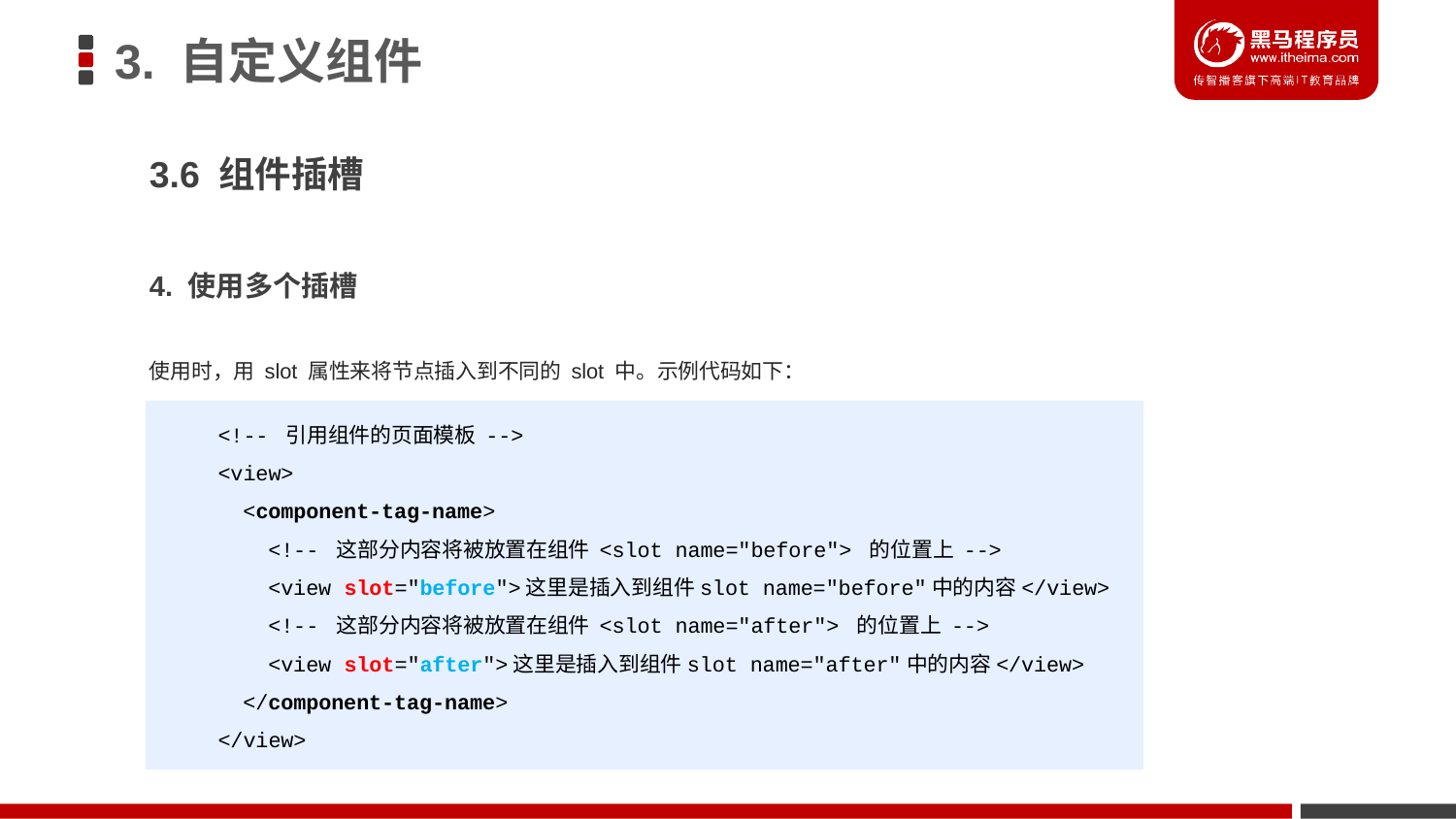

# 3. 自定义组件
3.6 组件插槽
4. 使用多个插槽
使用时，用 slot 属性来将节点插入到不同的 slot 中。示例代码如下：

<!-- 引用组件的页面模板 -->
<view>
  <component-tag-name>
    <!-- 这部分内容将被放置在组件 <slot name="before"> 的位置上 -->
    <view slot="before">这里是插入到组件slot name="before"中的内容</view>
    <!-- 这部分内容将被放置在组件 <slot name="after"> 的位置上 -->
    <view slot="after">这里是插入到组件slot name="after"中的内容</view>
  </component-tag-name>
</view>